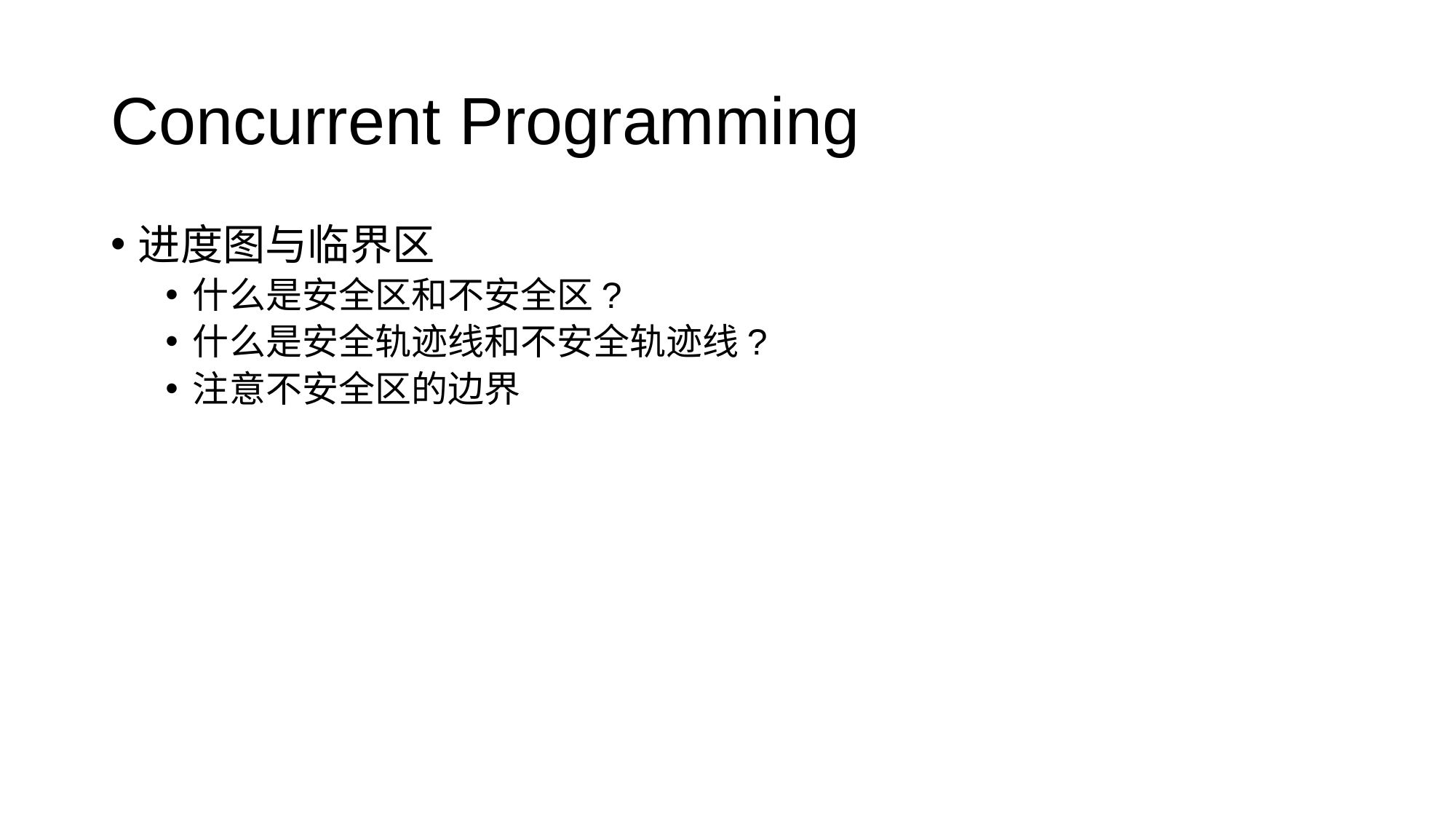

# Concurrent Programming
进度图与临界区
什么是安全区和不安全区?
什么是安全轨迹线和不安全轨迹线?
注意不安全区的边界